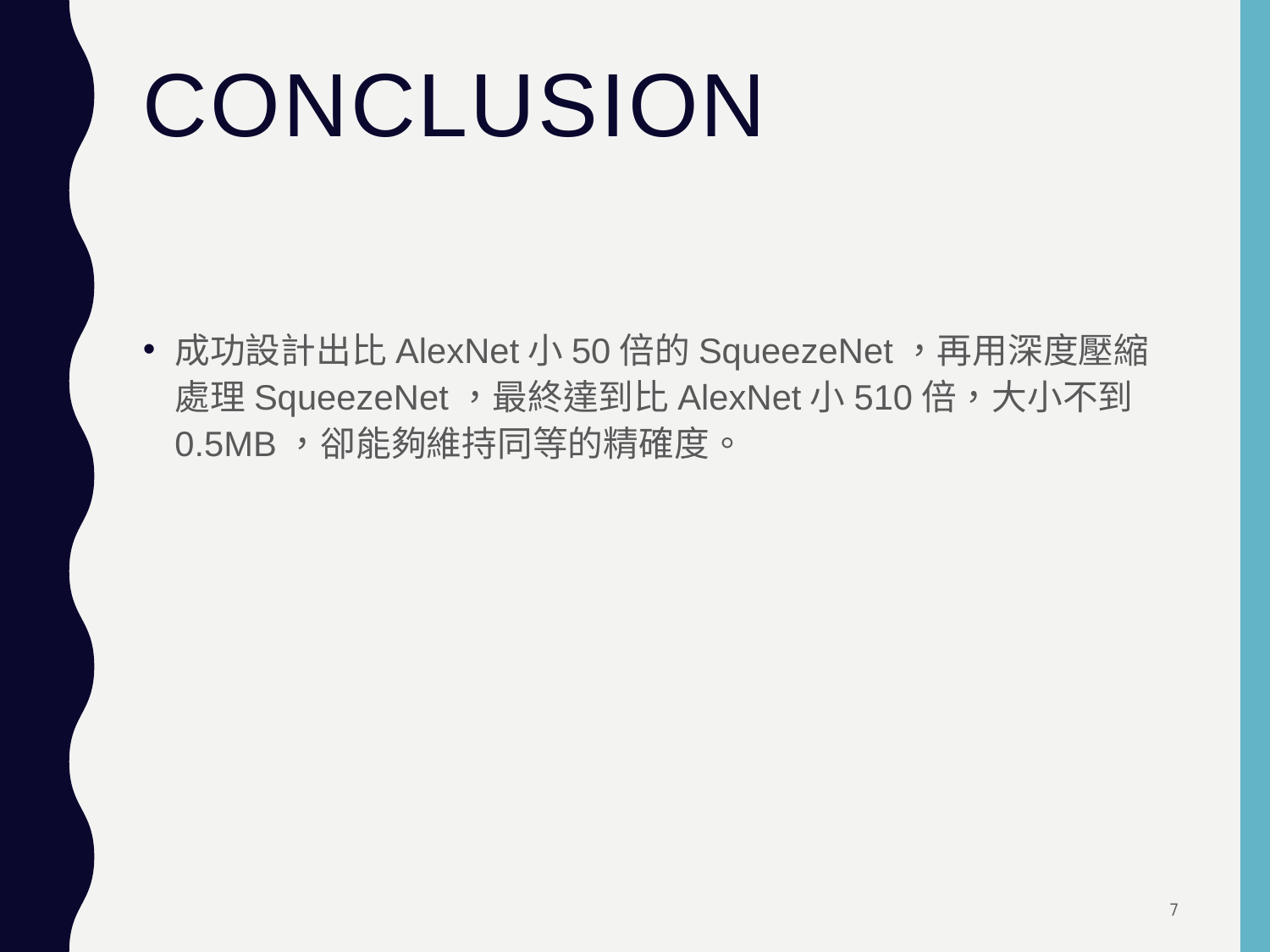

# conclusion
成功設計出比AlexNet小50倍的SqueezeNet，再用深度壓縮處理SqueezeNet，最終達到比AlexNet小510倍，大小不到0.5MB，卻能夠維持同等的精確度。
7